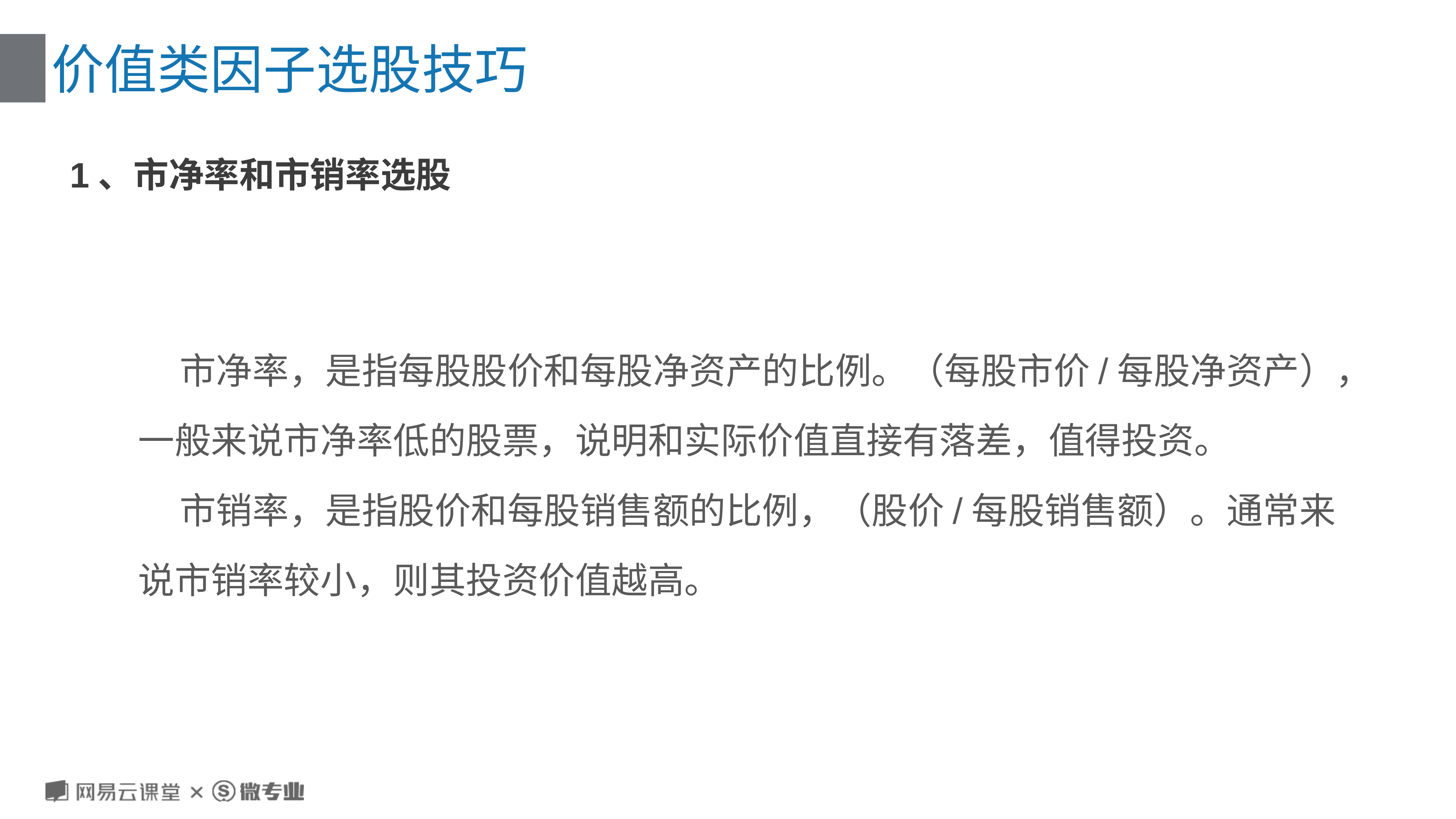

# 价值类因子选股技巧
1、市净率和市销率选股
    市净率，是指每股股价和每股净资产的比例。（每股市价/每股净资产），一般来说市净率低的股票，说明和实际价值直接有落差，值得投资。
    市销率，是指股价和每股销售额的比例，（股价/每股销售额）。通常来说市销率较小，则其投资价值越高。